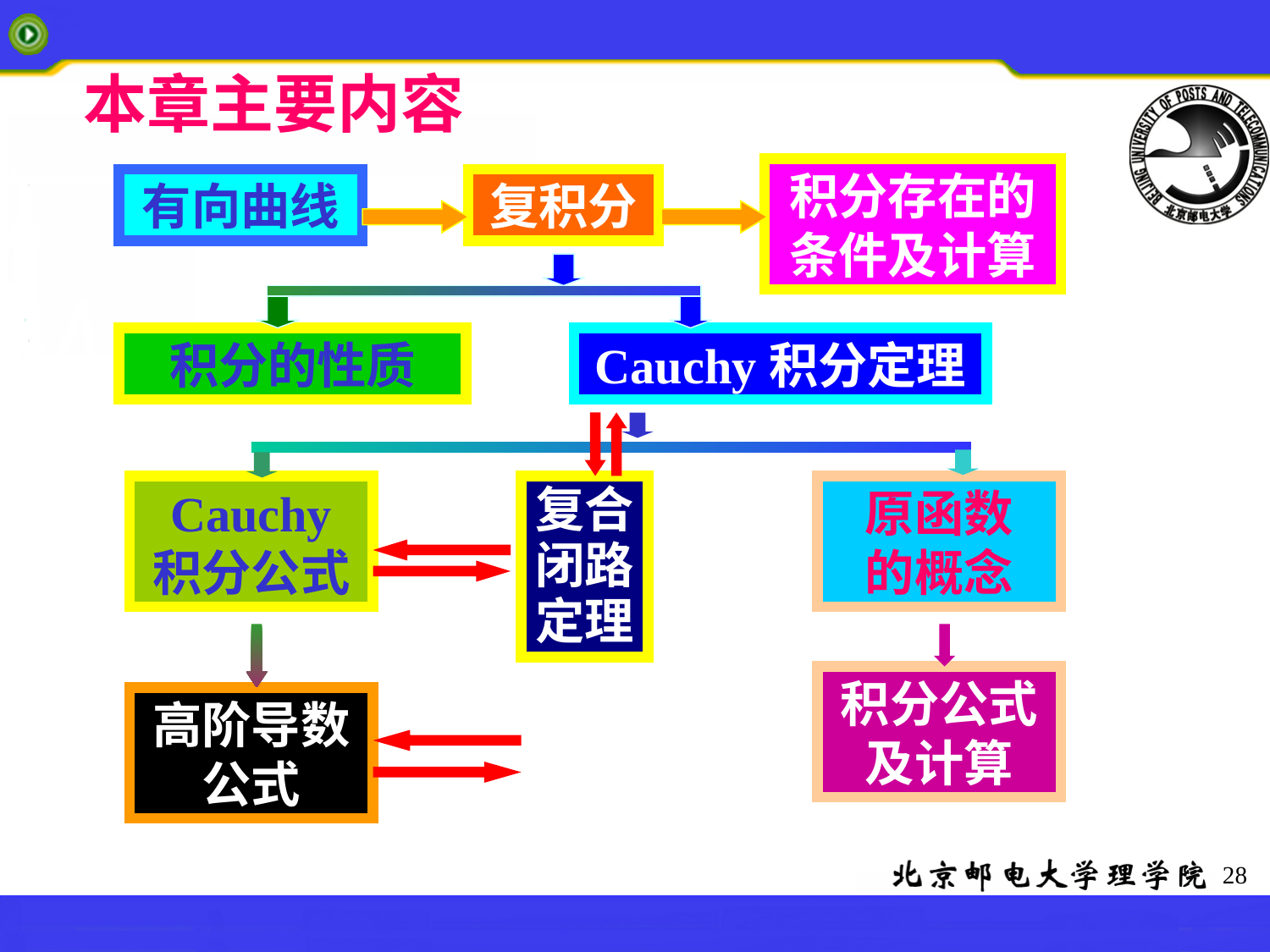

# 本章主要内容
积分存在的
条件及计算
有向曲线
复积分

积分的性质
Cauchy积分定理

Cauchy
积分公式
复合闭路定理
原函数
的概念

积分公式及计算
高阶导数公式

28